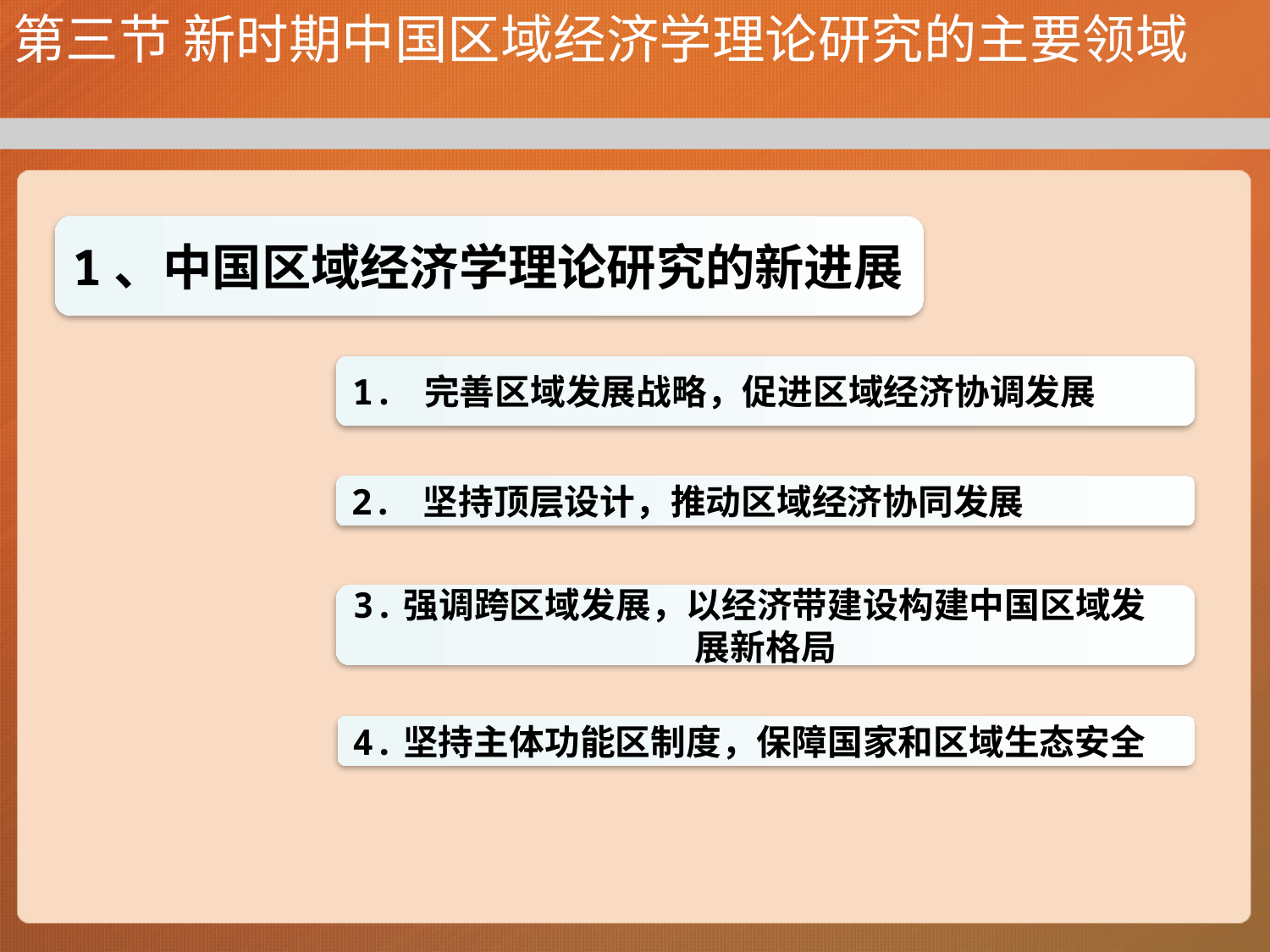

# 第三节 新时期中国区域经济学理论研究的主要领域

1、中国区域经济学理论研究的新进展
1. 完善区域发展战略，促进区域经济协调发展
2. 坚持顶层设计，推动区域经济协同发展
3.强调跨区域发展，以经济带建设构建中国区域发
展新格局
4.坚持主体功能区制度，保障国家和区域生态安全